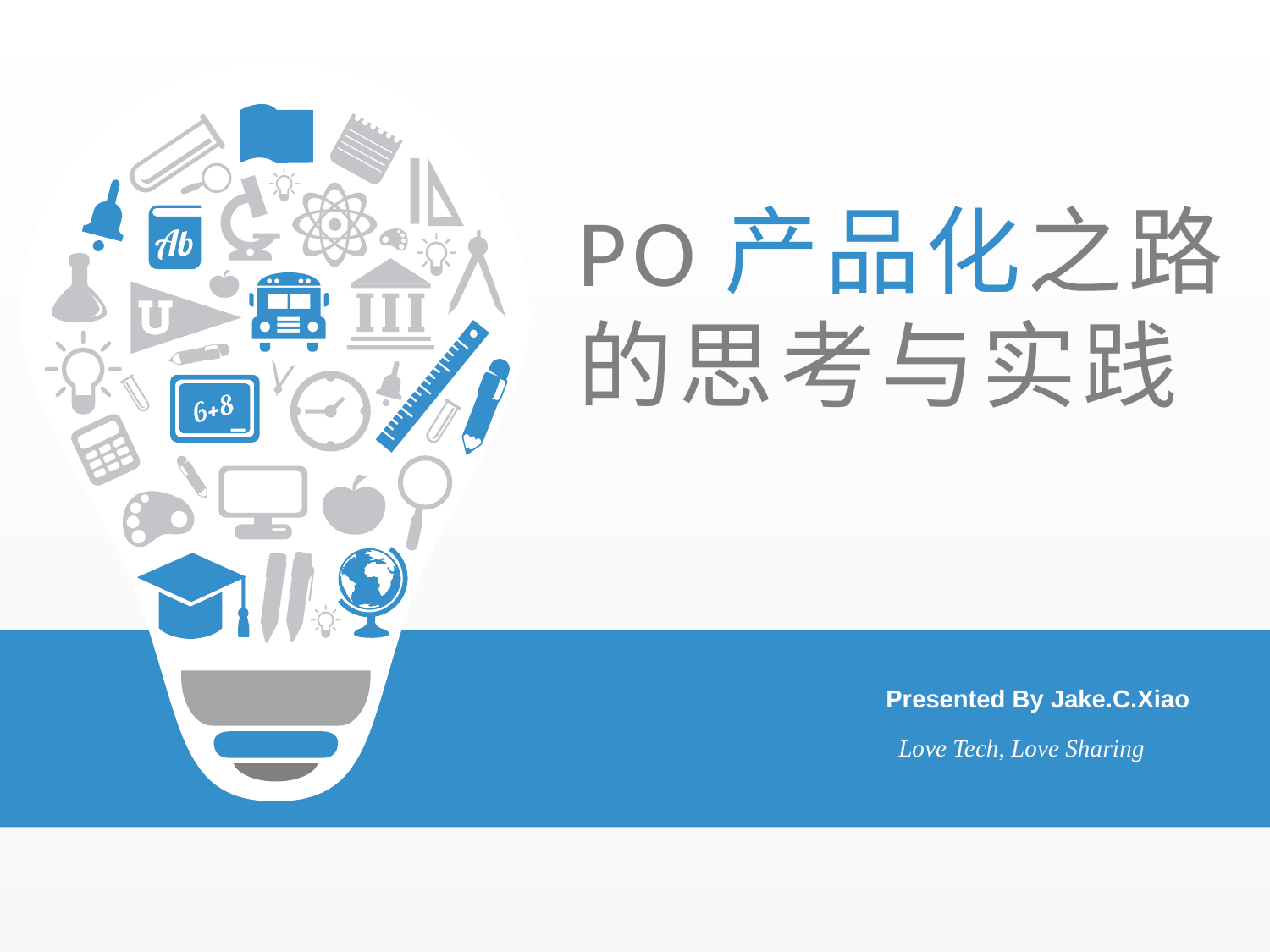

PO产品化之路的思考与实践

Presented By Jake.C.Xiao
Love Tech, Love Sharing